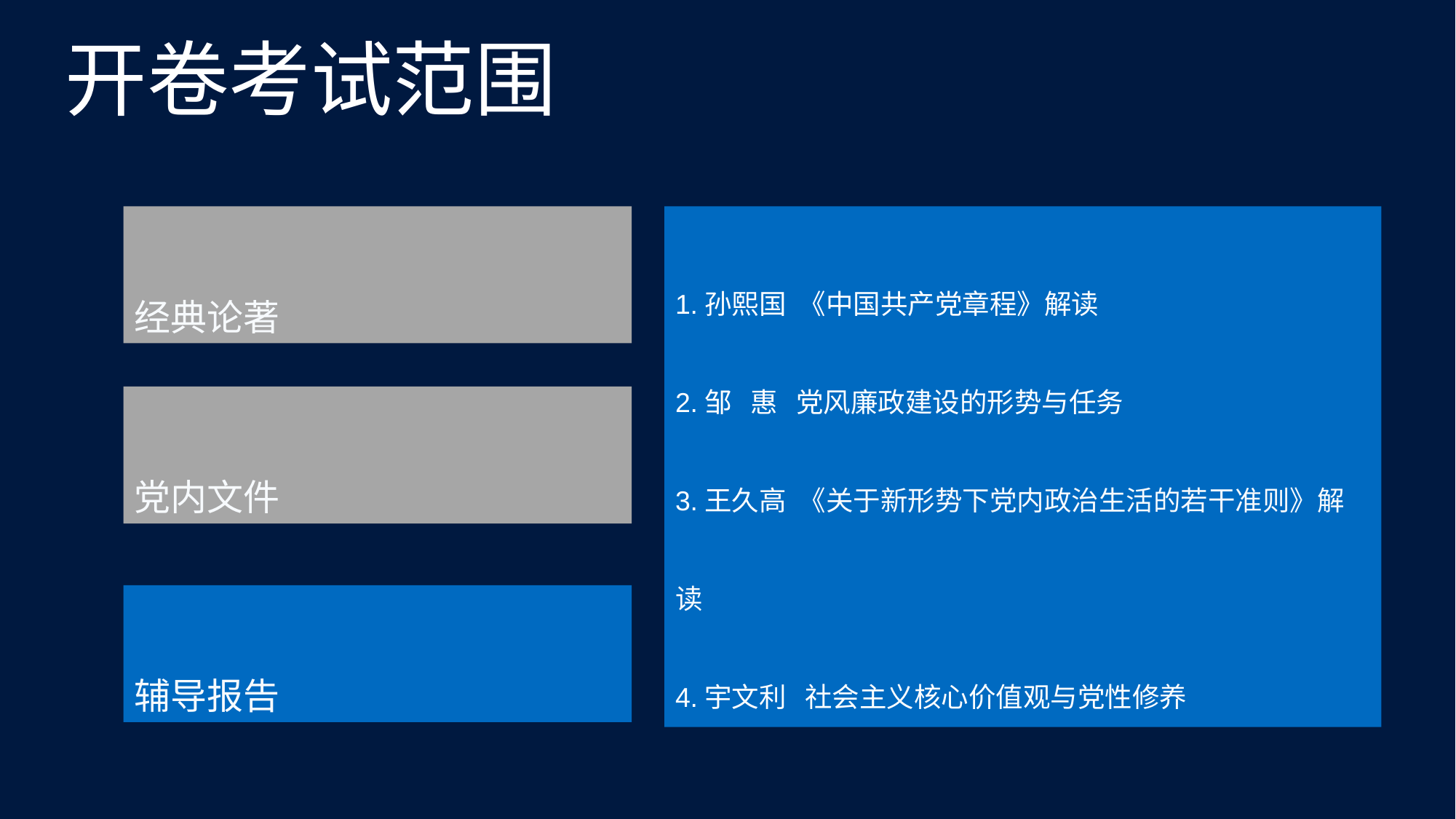

开卷考试范围
经典论著
1.孙熙国  《中国共产党章程》解读
2.邹   惠   党风廉政建设的形势与任务
3.王久高  《关于新形势下党内政治生活的若干准则》解读
4.宇文利   社会主义核心价值观与党性修养
党内文件
辅导报告